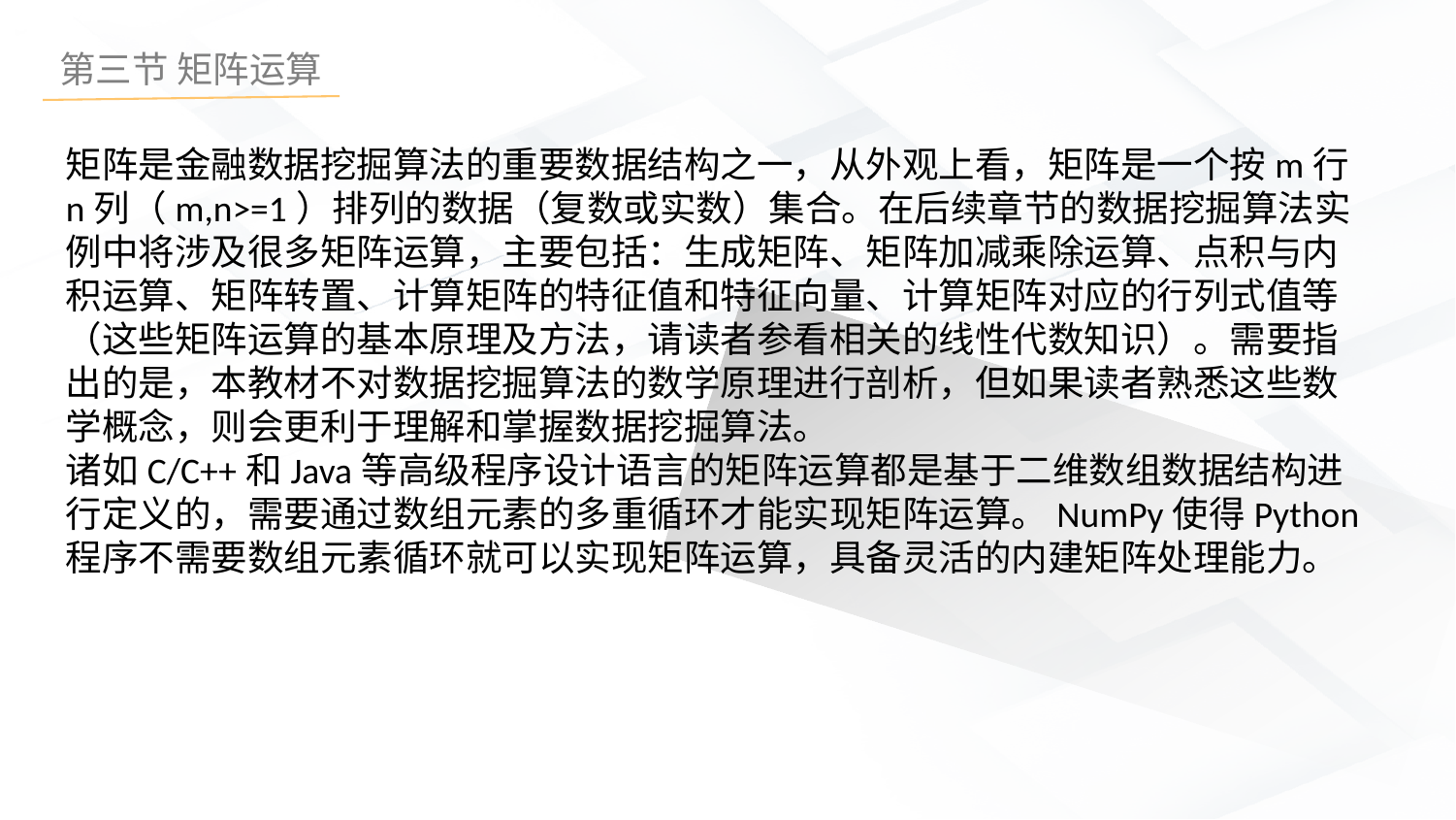

矩阵是金融数据挖掘算法的重要数据结构之一，从外观上看，矩阵是一个按m行n列（m,n>=1）排列的数据（复数或实数）集合。在后续章节的数据挖掘算法实例中将涉及很多矩阵运算，主要包括：生成矩阵、矩阵加减乘除运算、点积与内积运算、矩阵转置、计算矩阵的特征值和特征向量、计算矩阵对应的行列式值等（这些矩阵运算的基本原理及方法，请读者参看相关的线性代数知识）。需要指出的是，本教材不对数据挖掘算法的数学原理进行剖析，但如果读者熟悉这些数学概念，则会更利于理解和掌握数据挖掘算法。
诸如C/C++和Java等高级程序设计语言的矩阵运算都是基于二维数组数据结构进行定义的，需要通过数组元素的多重循环才能实现矩阵运算。NumPy使得Python程序不需要数组元素循环就可以实现矩阵运算，具备灵活的内建矩阵处理能力。